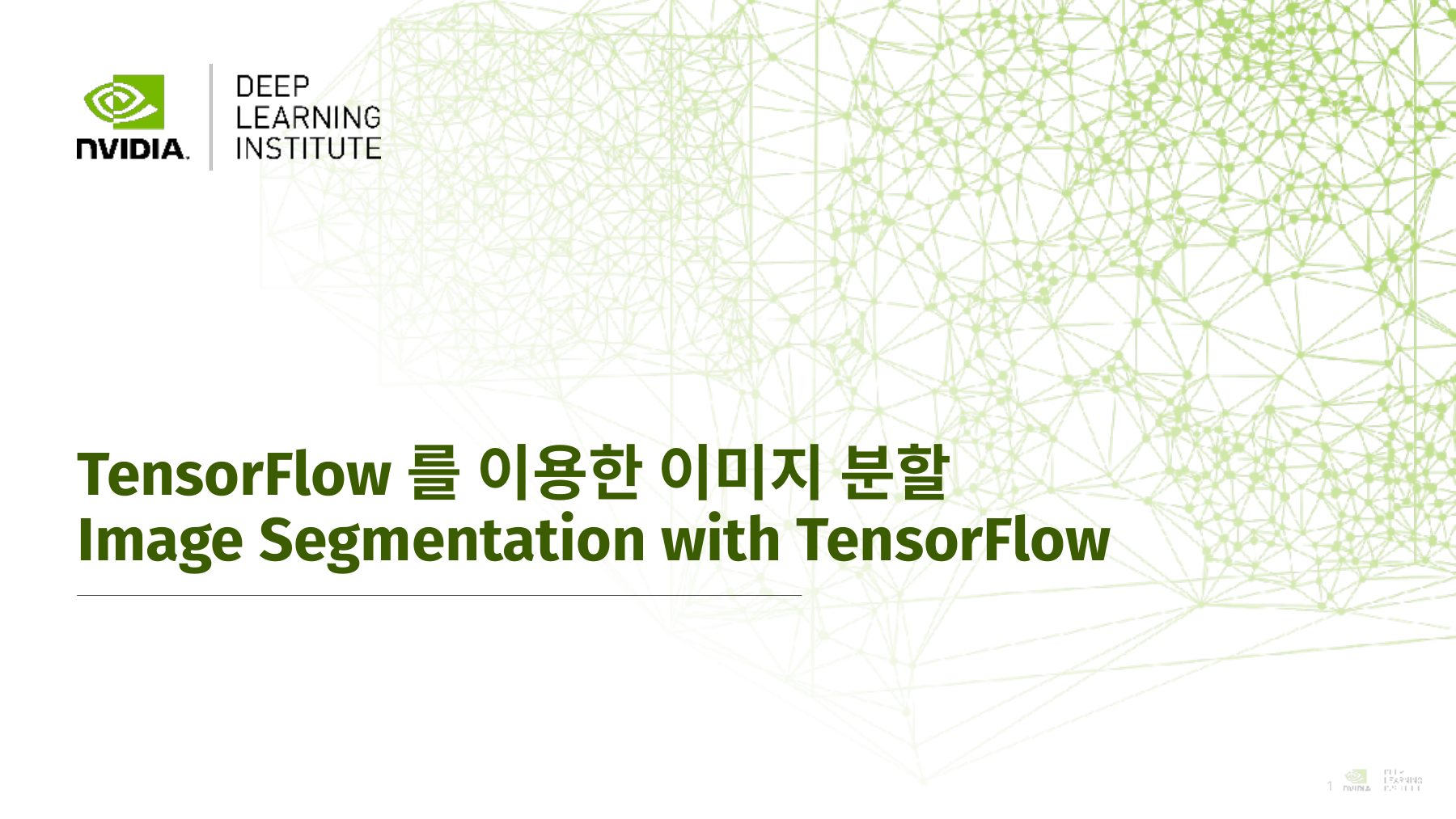

# TensorFlow를 이용한 이미지 분할 Image Segmentation with TensorFlow